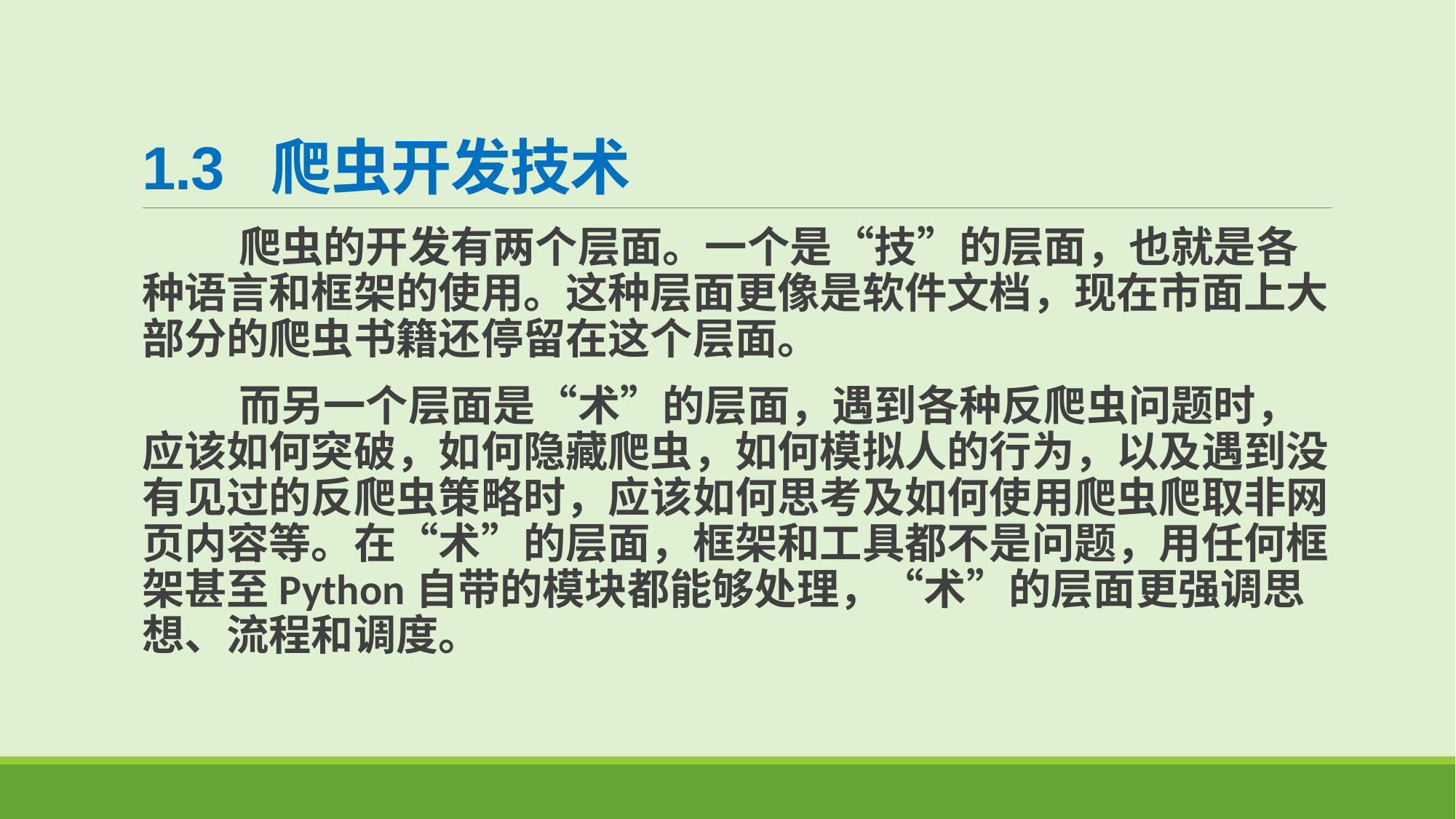

# 1.3  爬虫开发技术
         爬虫的开发有两个层面。一个是“技”的层面，也就是各种语言和框架的使用。这种层面更像是软件文档，现在市面上大部分的爬虫书籍还停留在这个层面。
         而另一个层面是“术”的层面，遇到各种反爬虫问题时，应该如何突破，如何隐藏爬虫，如何模拟人的行为，以及遇到没有见过的反爬虫策略时，应该如何思考及如何使用爬虫爬取非网页内容等。在“术”的层面，框架和工具都不是问题，用任何框架甚至Python自带的模块都能够处理，“术”的层面更强调思想、流程和调度。